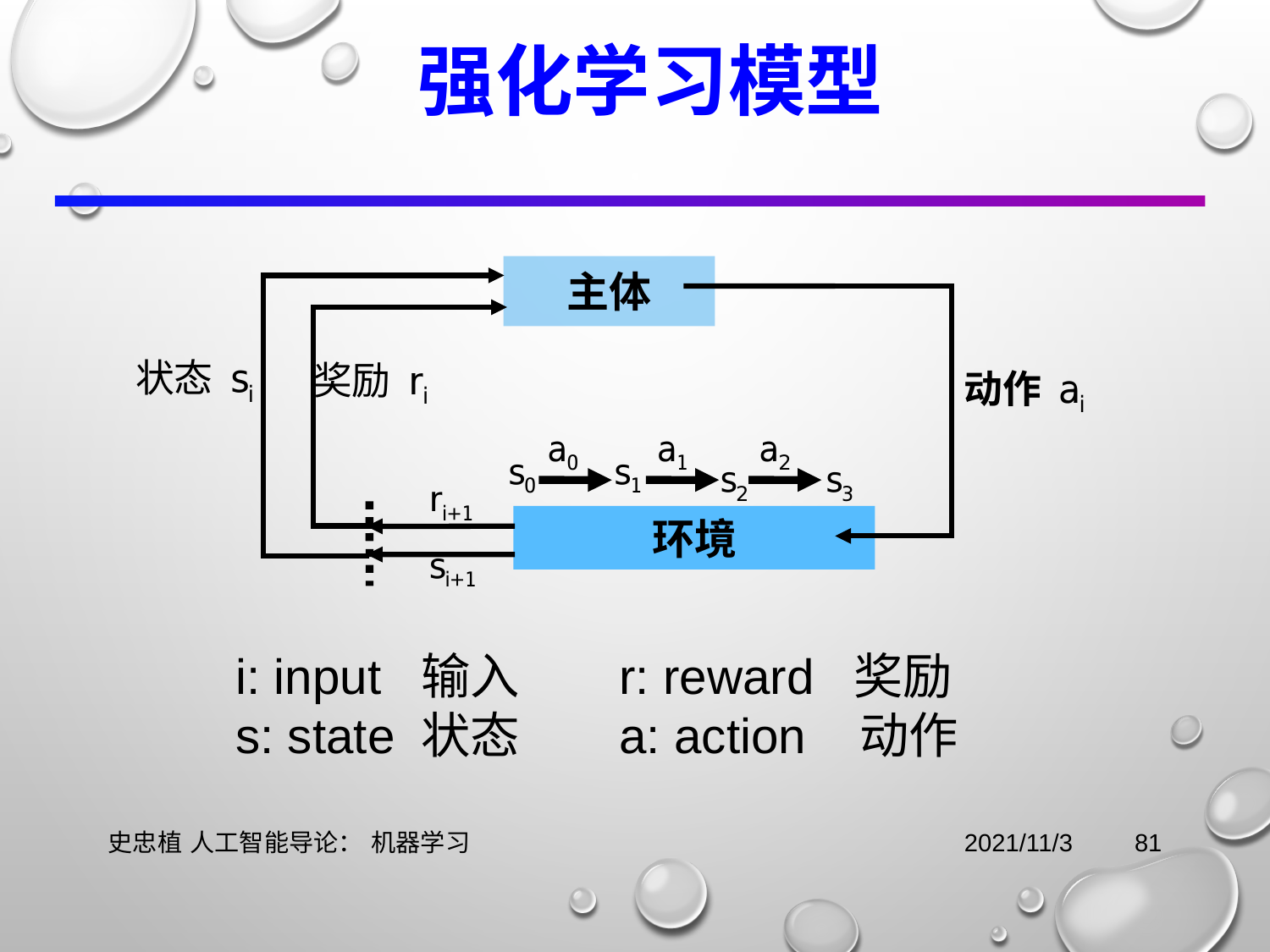

强化学习模型
主体

状态 si
奖励 ri
动作 ai
a0
a1
a2
s0
s1
s2
s3

ri+1

环境

si+1

i: input  输入        r: reward  奖励
s: state 状态        a: action   动作

史忠植 人工智能导论： 机器学习
2021/11/3
81